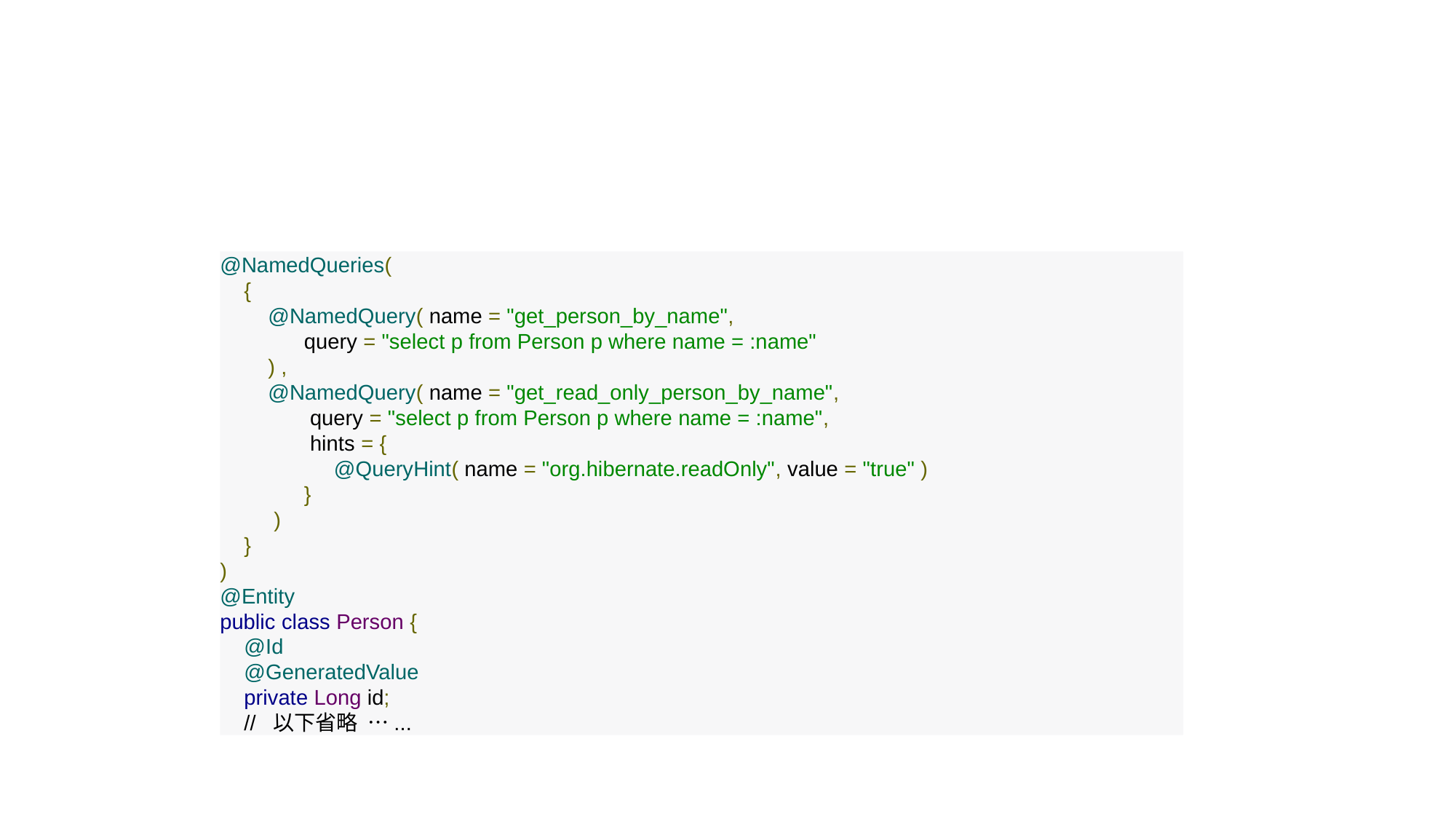

#

@NamedQueries(
    {
        @NamedQuery( name = "get_person_by_name",
              query = "select p from Person p where name = :name"
        ) ,
        @NamedQuery( name = "get_read_only_person_by_name",
               query = "select p from Person p where name = :name",
               hints = {
                   @QueryHint( name = "org.hibernate.readOnly", value = "true" )
              }
         )
    }
)
@Entity
public class Person {
    @Id
    @GeneratedValue
    private Long id;
    //  以下省略  …...